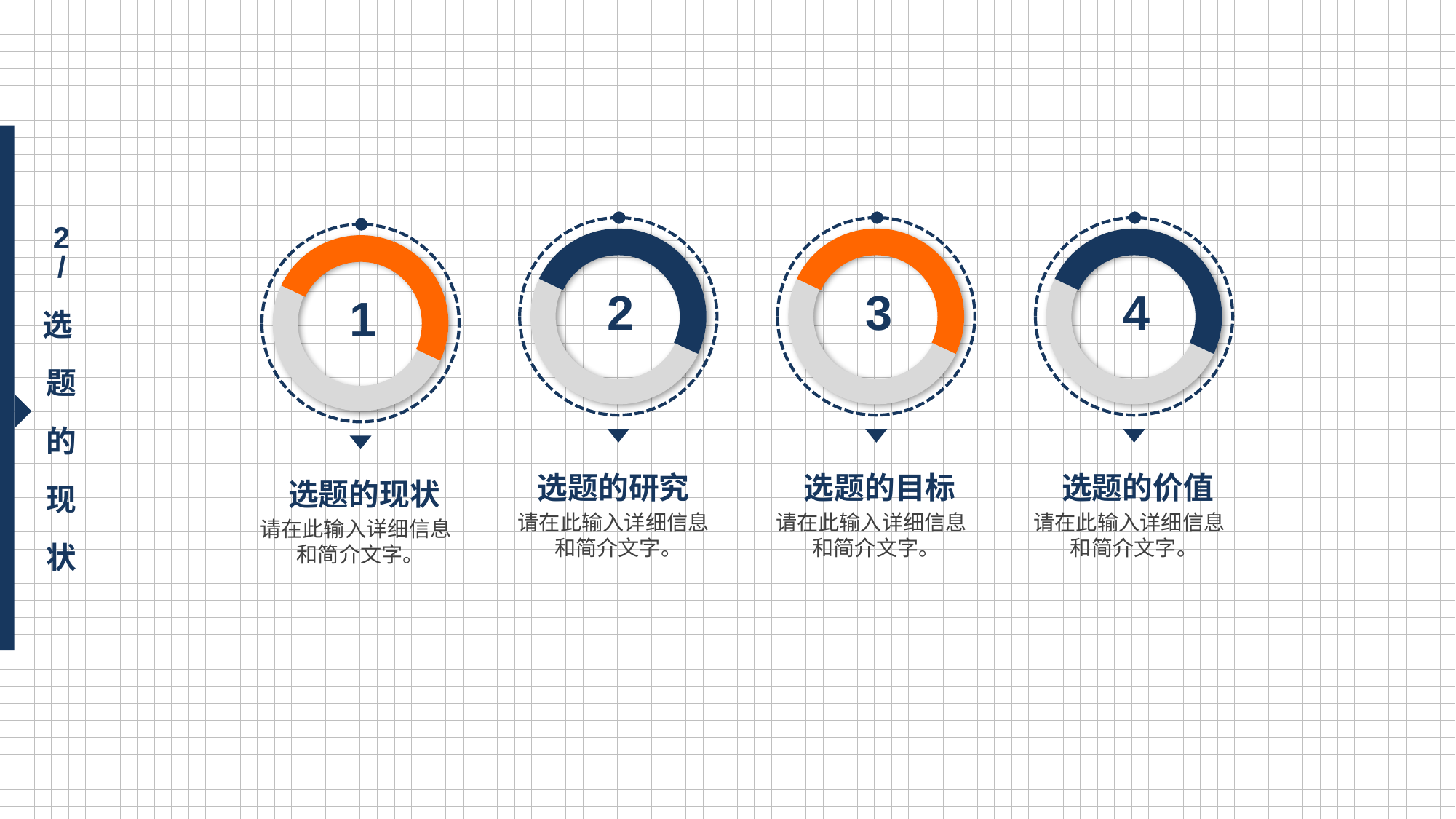

2
/

选

题

的

现

状

 2
 3
 4
 1

选题的研究
选题的目标
选题的价值
选题的现状
请在此输入详细信息   和简介文字。
请在此输入详细信息   和简介文字。
请在此输入详细信息   和简介文字。
请在此输入详细信息   和简介文字。